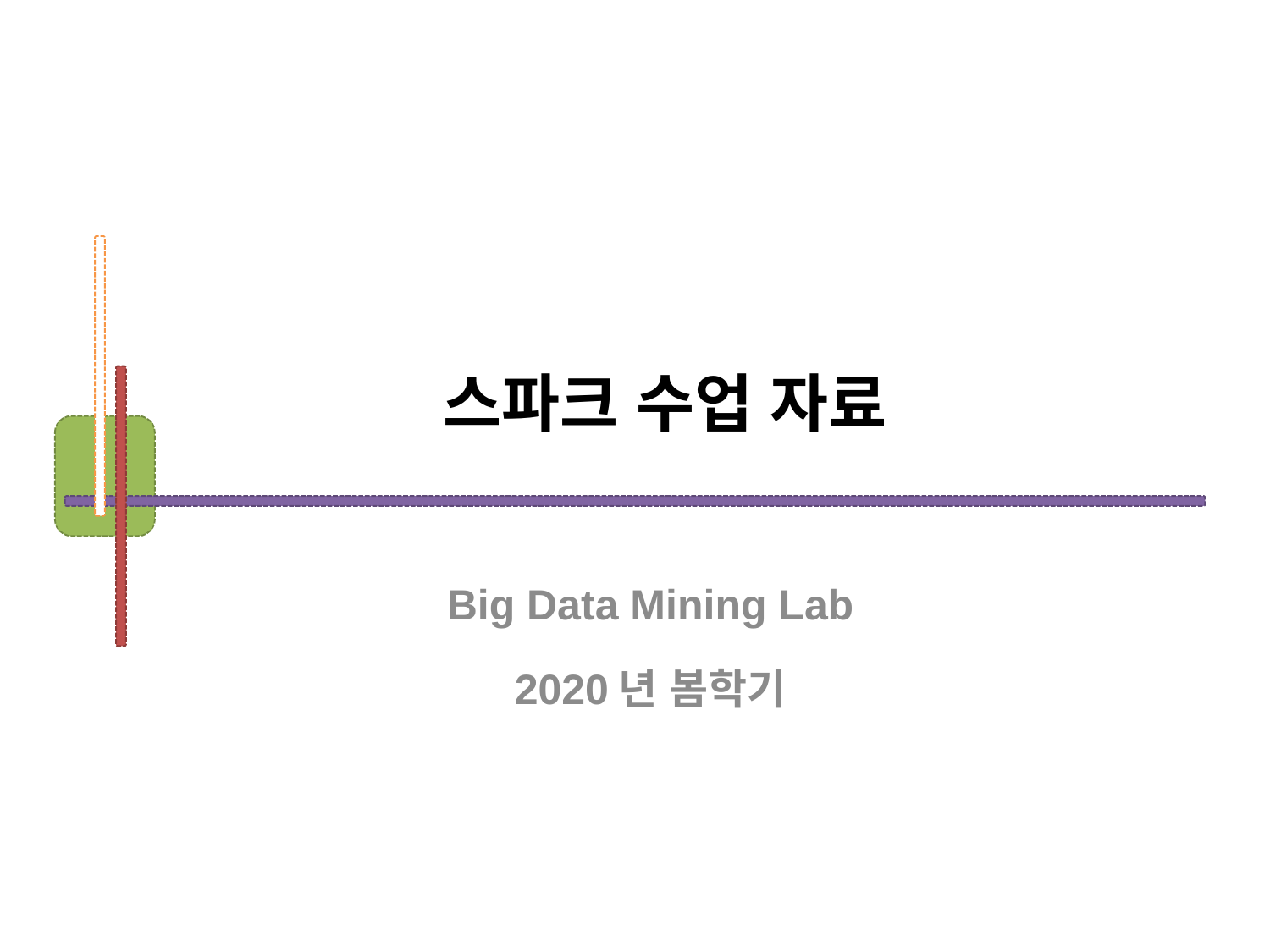

# 스파크 수업 자료
Big Data Mining Lab
2020년 봄학기